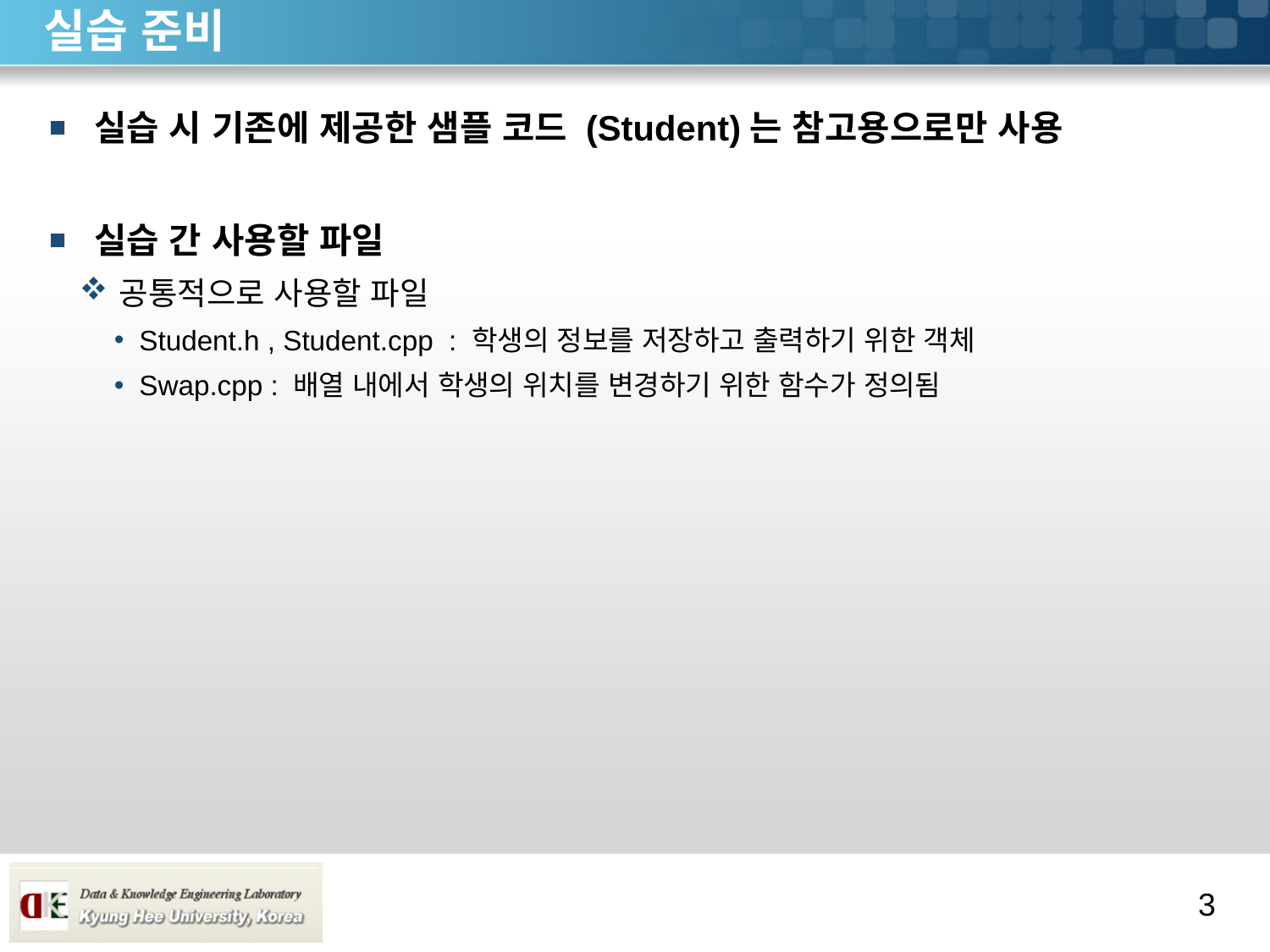

# 실습 준비
실습 시 기존에 제공한 샘플 코드 (Student)는 참고용으로만 사용

실습 간 사용할 파일
공통적으로 사용할 파일
Student.h , Student.cpp  : 학생의 정보를 저장하고 출력하기 위한 객체
Swap.cpp : 배열 내에서 학생의 위치를 변경하기 위한 함수가 정의됨